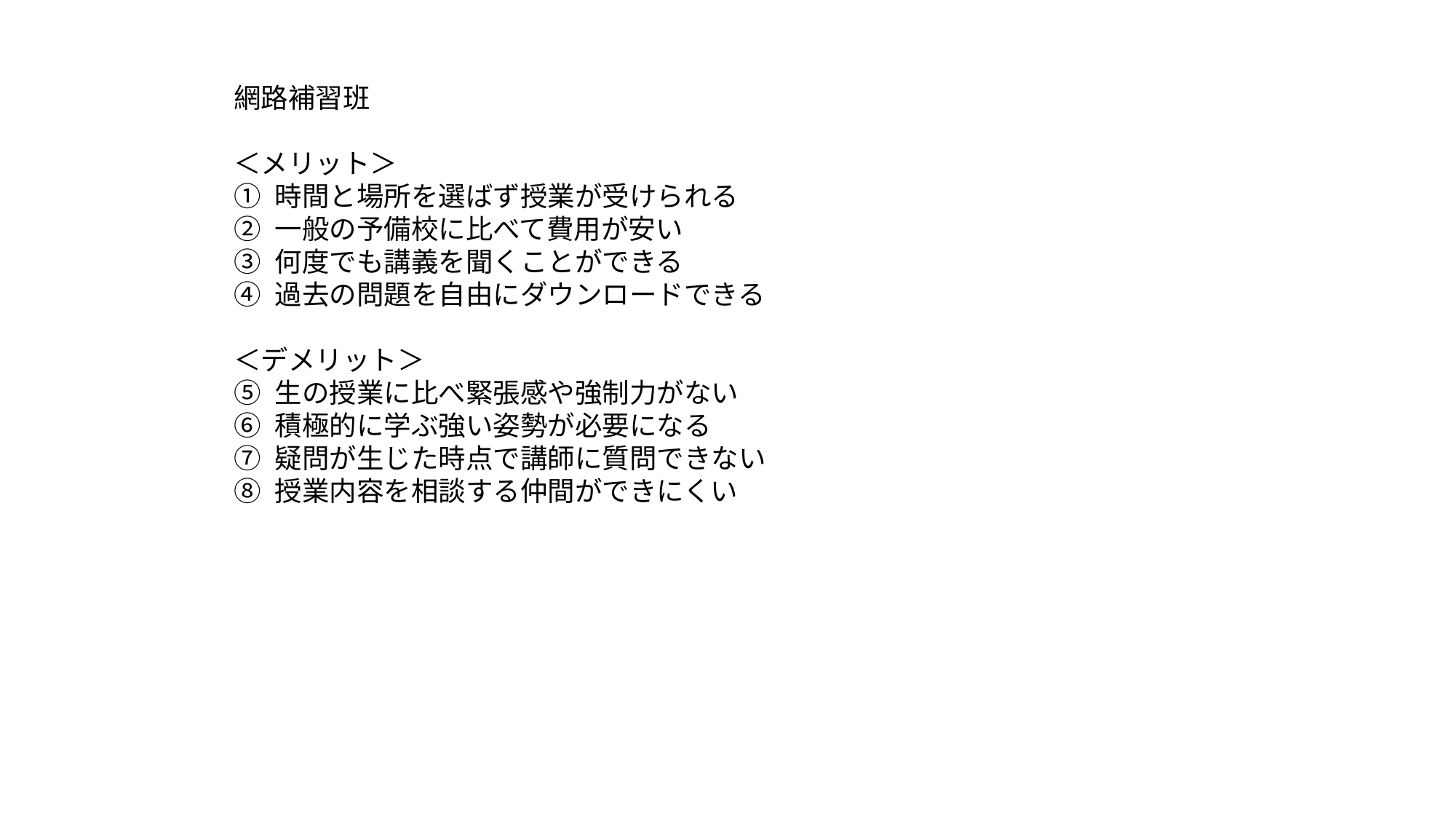

網路補習班

＜メリット＞
時間と場所を選ばず授業が受けられる
一般の予備校に比べて費用が安い
何度でも講義を聞くことができる
過去の問題を自由にダウンロードできる

＜デメリット＞
生の授業に比べ緊張感や強制力がない
積極的に学ぶ強い姿勢が必要になる
疑問が生じた時点で講師に質問できない
授業内容を相談する仲間ができにくい